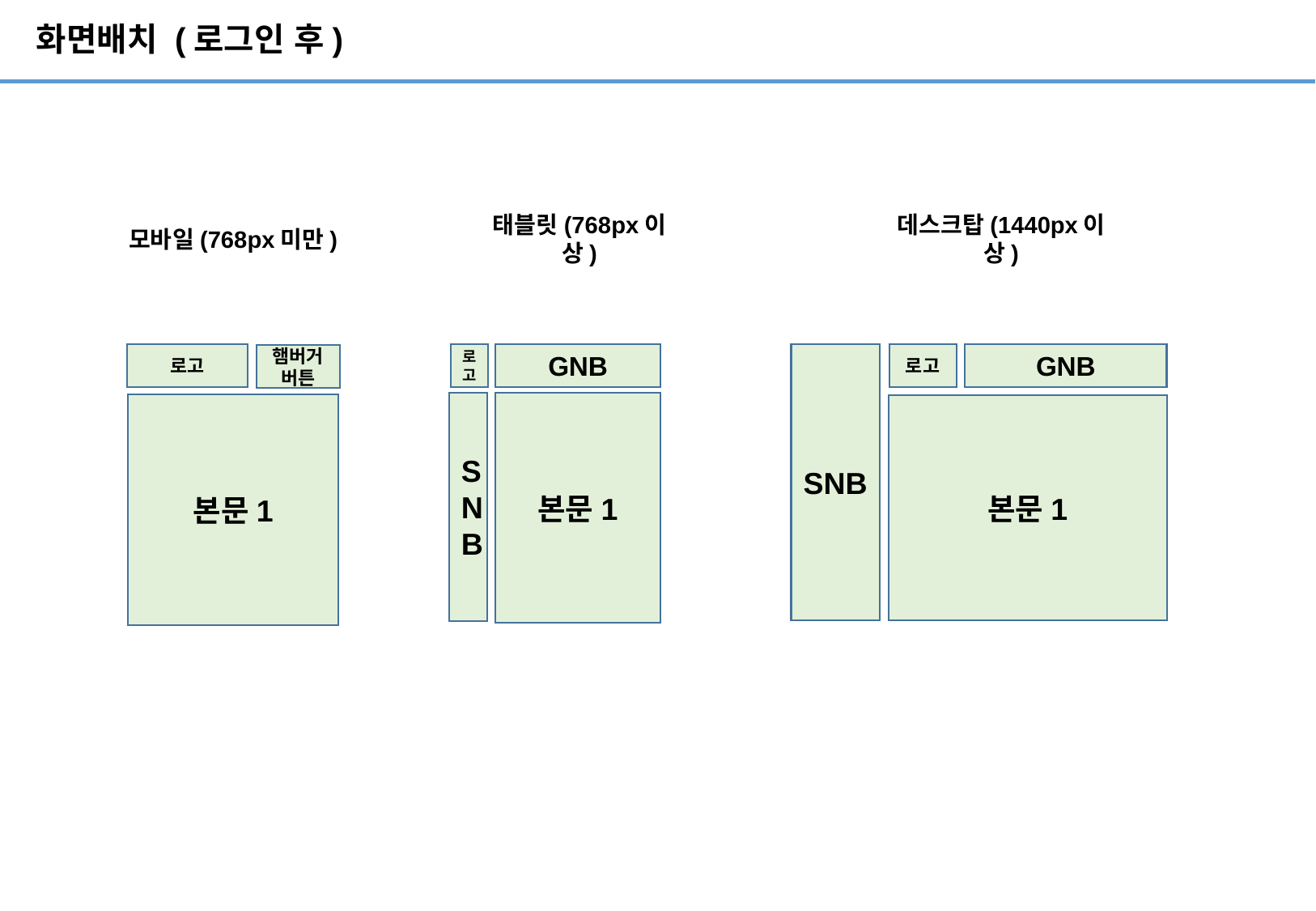

# 화면배치 (로그인 후)

데스크탑(1440px이상)
모바일(768px미만)
태블릿(768px이상)
로고
로고
GNB
SNB
로고
GNB
햄버거 버튼
SNB
본문1
본문1
본문1